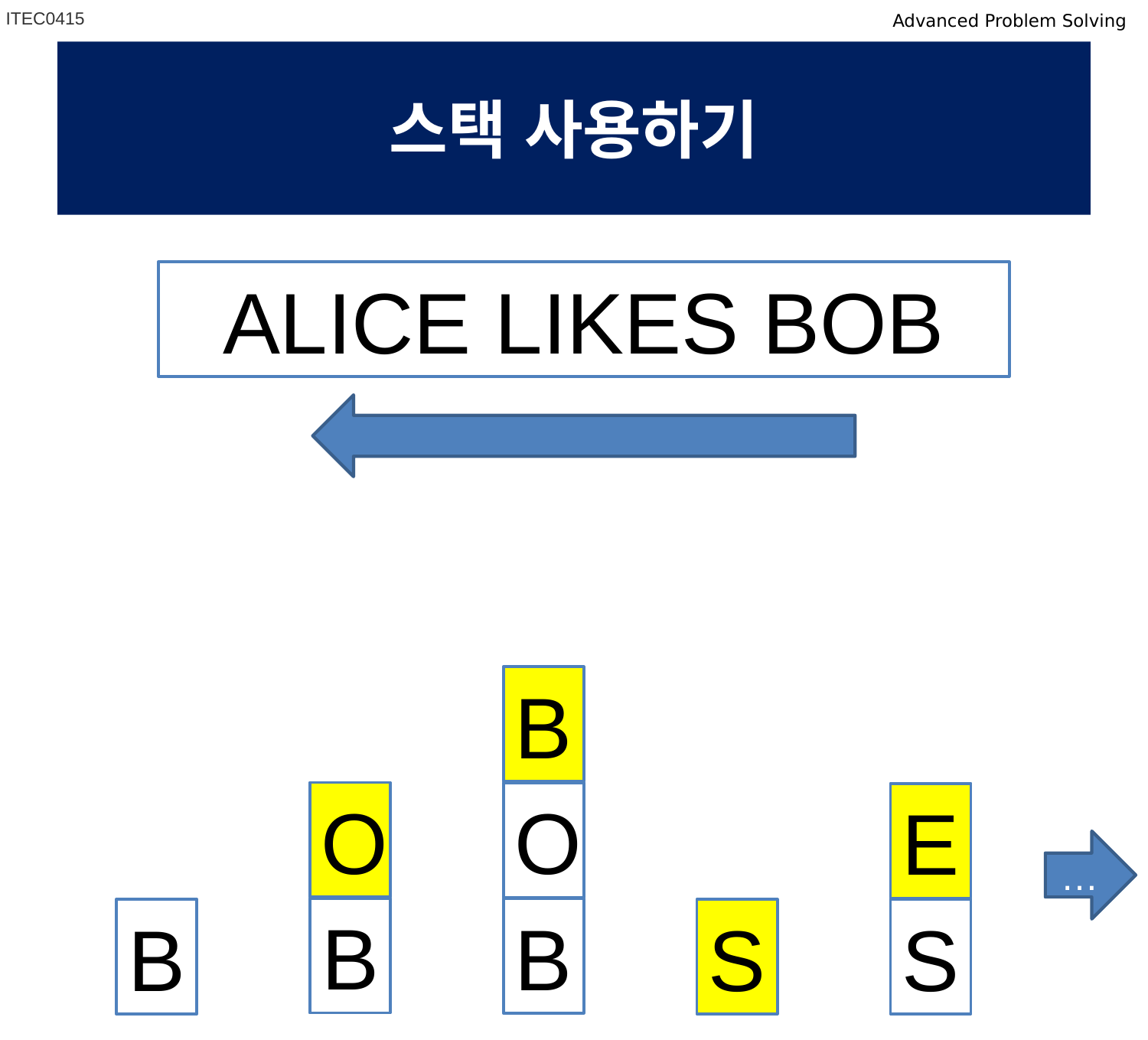

ITEC0415
Advanced Problem Solving
# 스택 사용하기
ALICE LIKES BOB

B
O
O
E
…
B
B
B
S
S